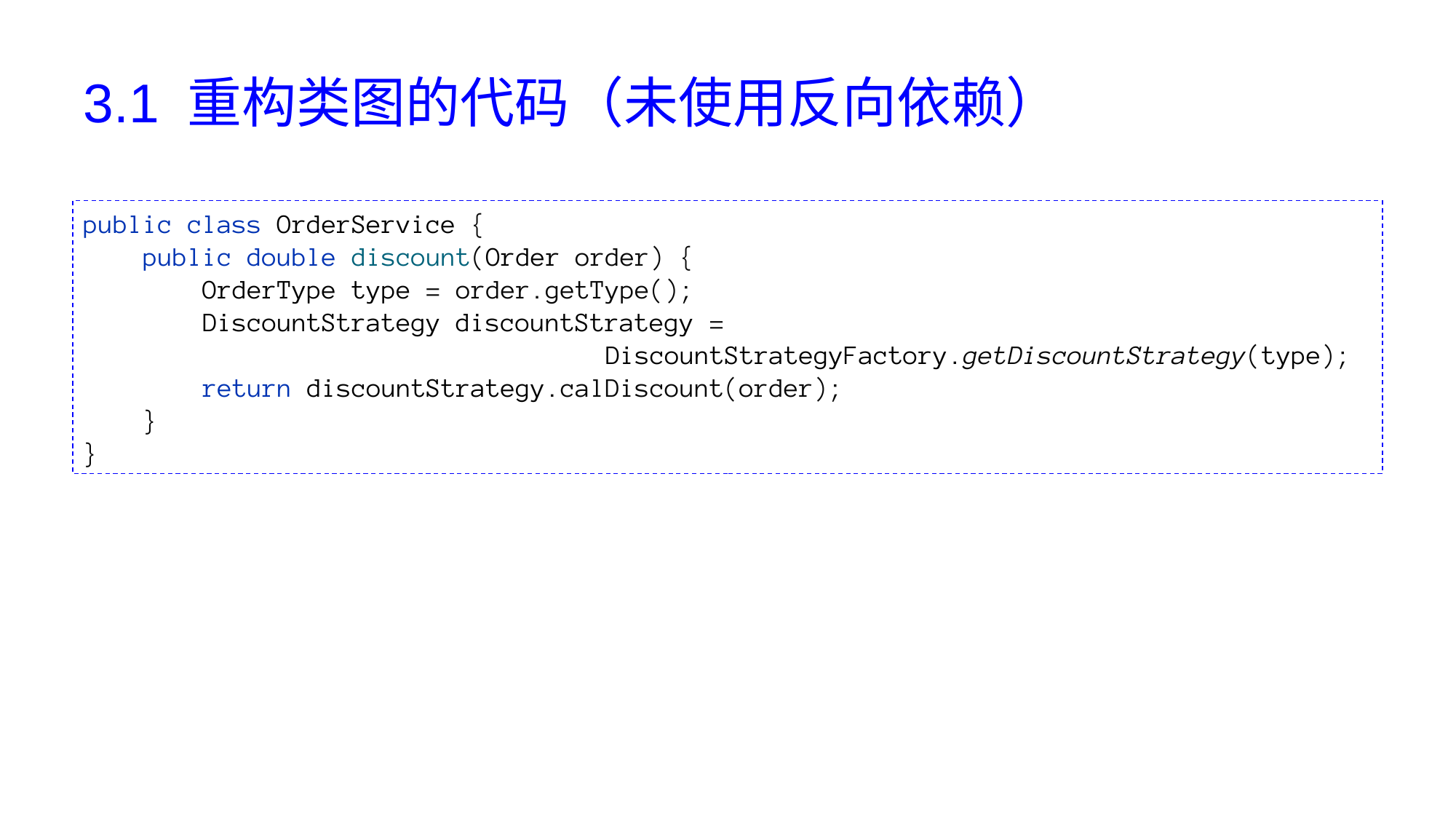

# 3.1 重构类图的代码（未使用反向依赖）
public class OrderService {
    public double discount(Order order) {
        OrderType type = order.getType();
        DiscountStrategy discountStrategy =
                                   DiscountStrategyFactory.getDiscountStrategy(type);
        return discountStrategy.calDiscount(order);
    }
}
31